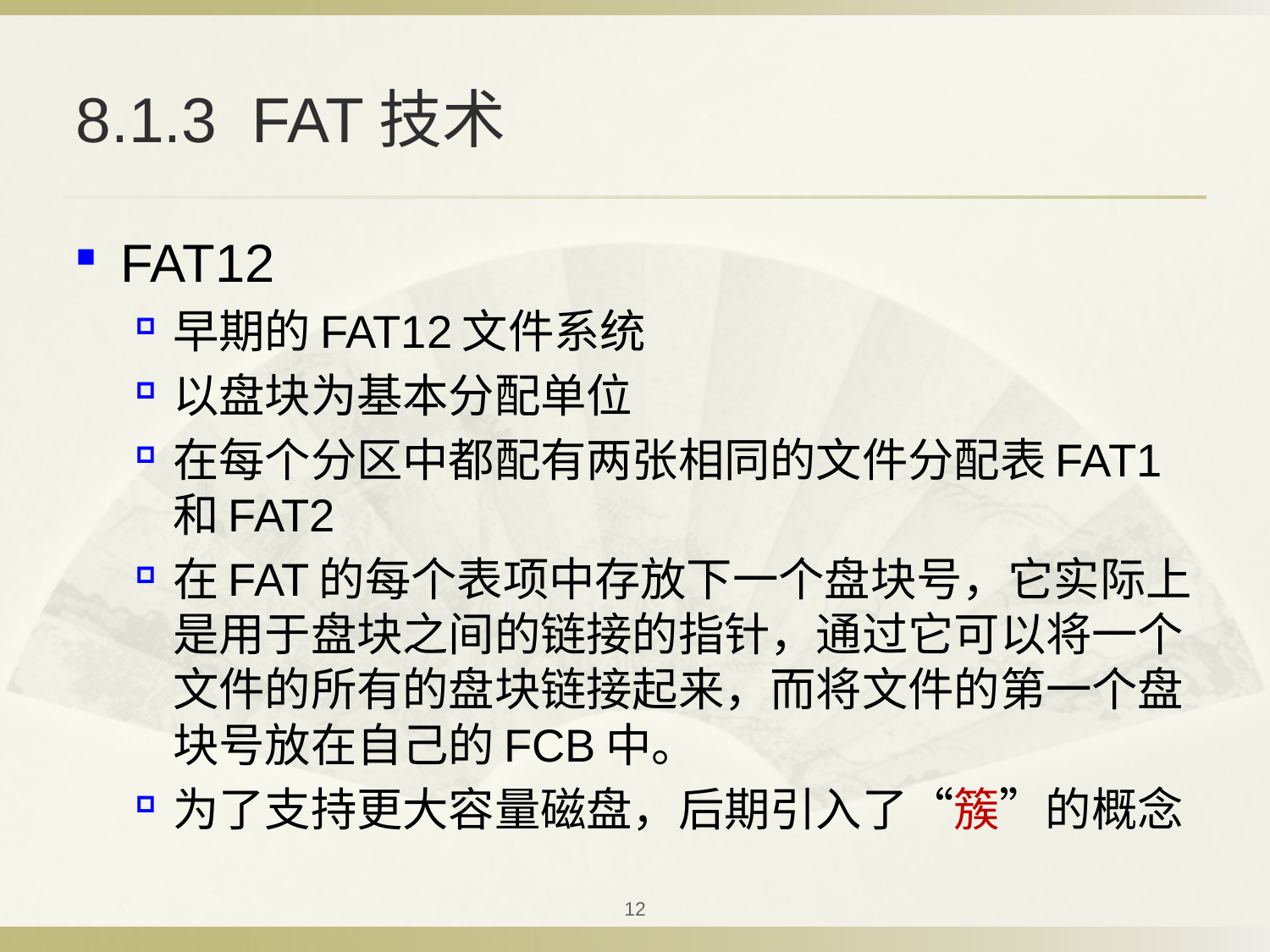

# 8.1.3  FAT技术
FAT12
早期的FAT12文件系统
以盘块为基本分配单位
在每个分区中都配有两张相同的文件分配表FAT1和FAT2
在FAT的每个表项中存放下一个盘块号，它实际上是用于盘块之间的链接的指针，通过它可以将一个文件的所有的盘块链接起来，而将文件的第一个盘块号放在自己的FCB中。
为了支持更大容量磁盘，后期引入了“簇”的概念
12